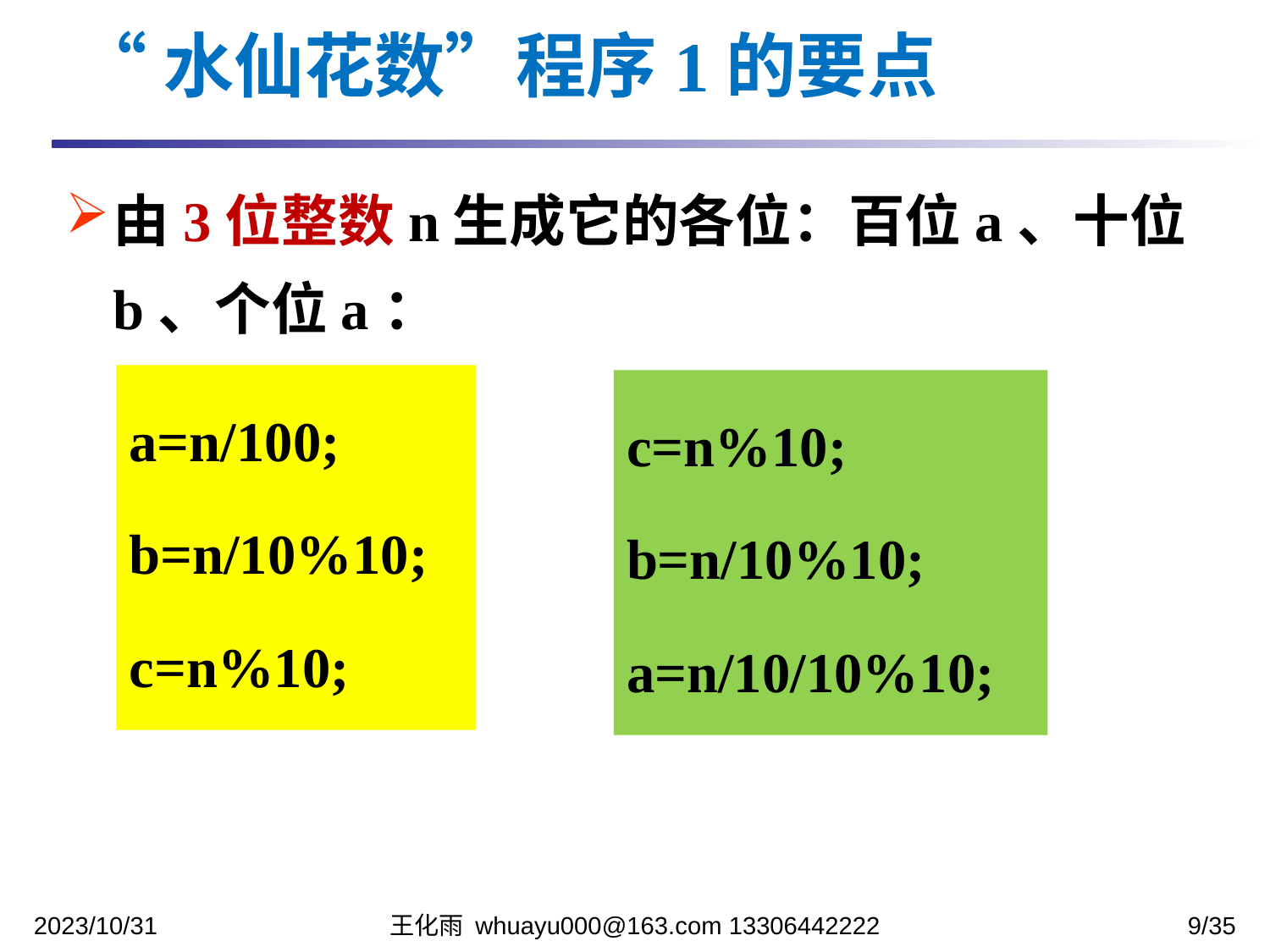

“水仙花数”程序1的要点
由3位整数n生成它的各位：百位a、十位b、个位a：
a=n/100;
b=n/10%10;
c=n%10;
c=n%10;
b=n/10%10;
a=n/10/10%10;
2023/10/31
王化雨 whuayu000@163.com 13306442222
9/35